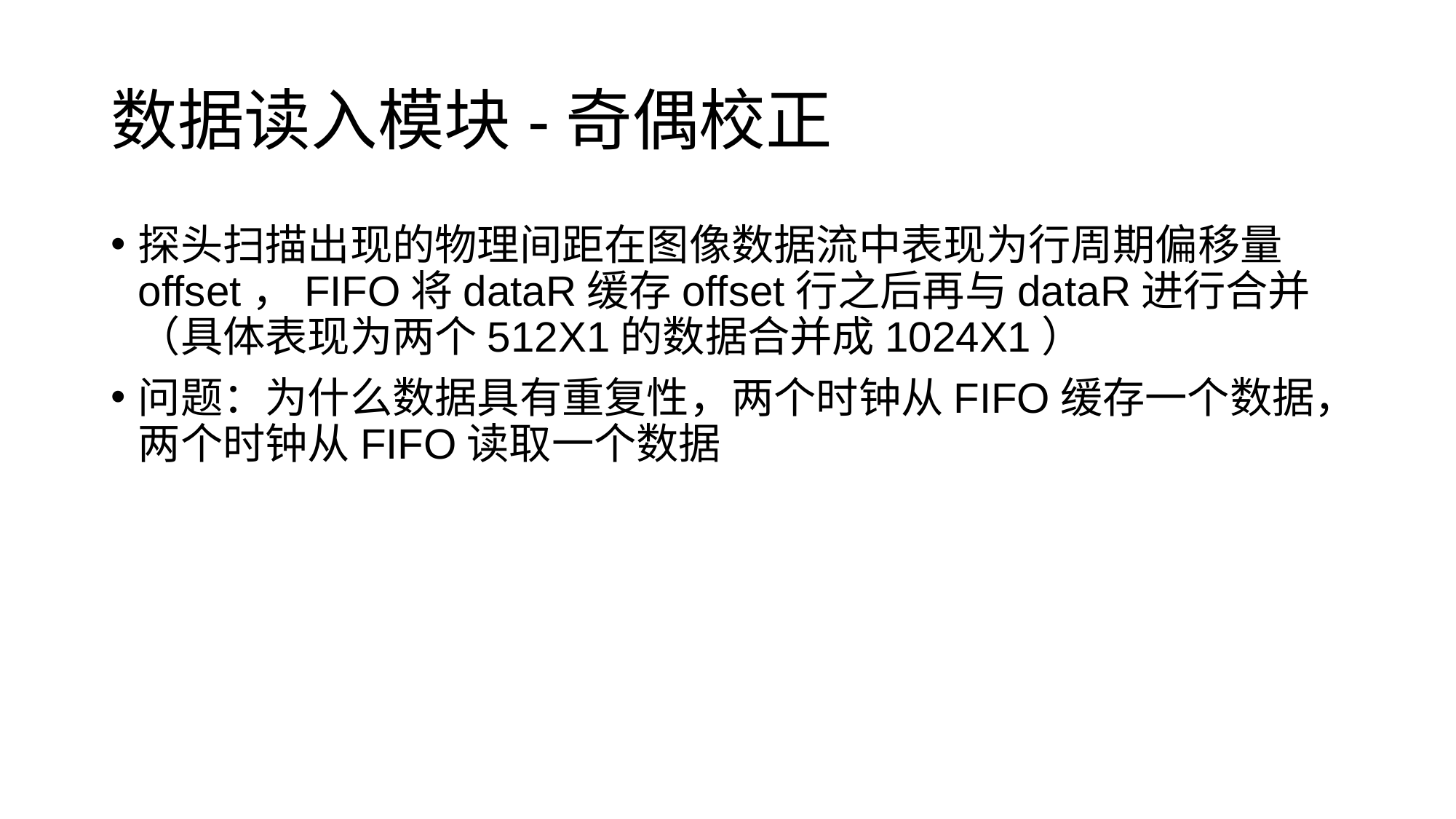

# 数据读入模块-奇偶校正
探头扫描出现的物理间距在图像数据流中表现为行周期偏移量offset，FIFO将dataR缓存offset行之后再与dataR进行合并（具体表现为两个512X1的数据合并成1024X1）
问题：为什么数据具有重复性，两个时钟从FIFO缓存一个数据，两个时钟从FIFO读取一个数据